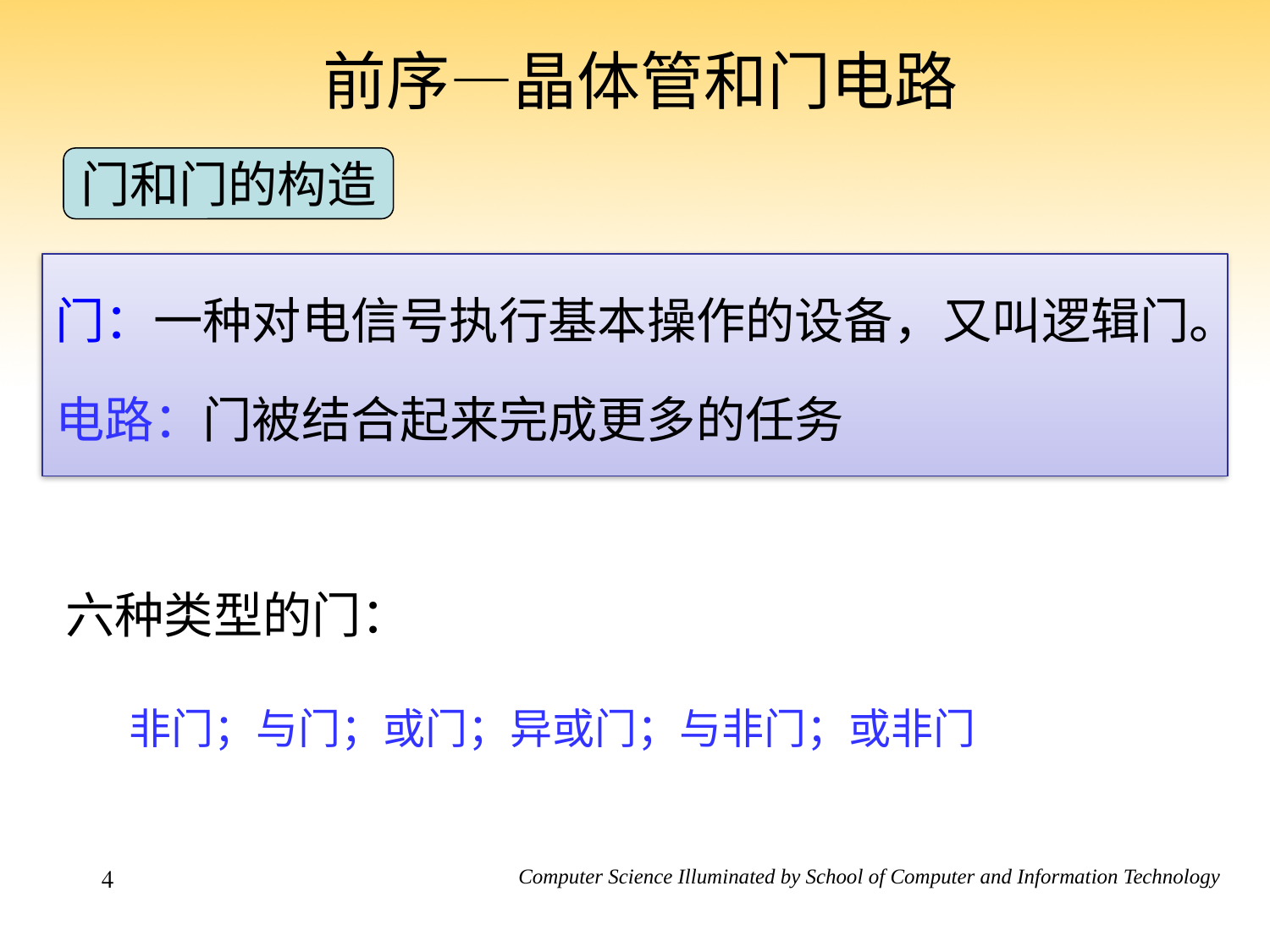

前序—晶体管和门电路
门和门的构造
门：一种对电信号执行基本操作的设备，又叫逻辑门。
电路：门被结合起来完成更多的任务
六种类型的门：
非门；与门；或门；异或门；与非门；或非门
4